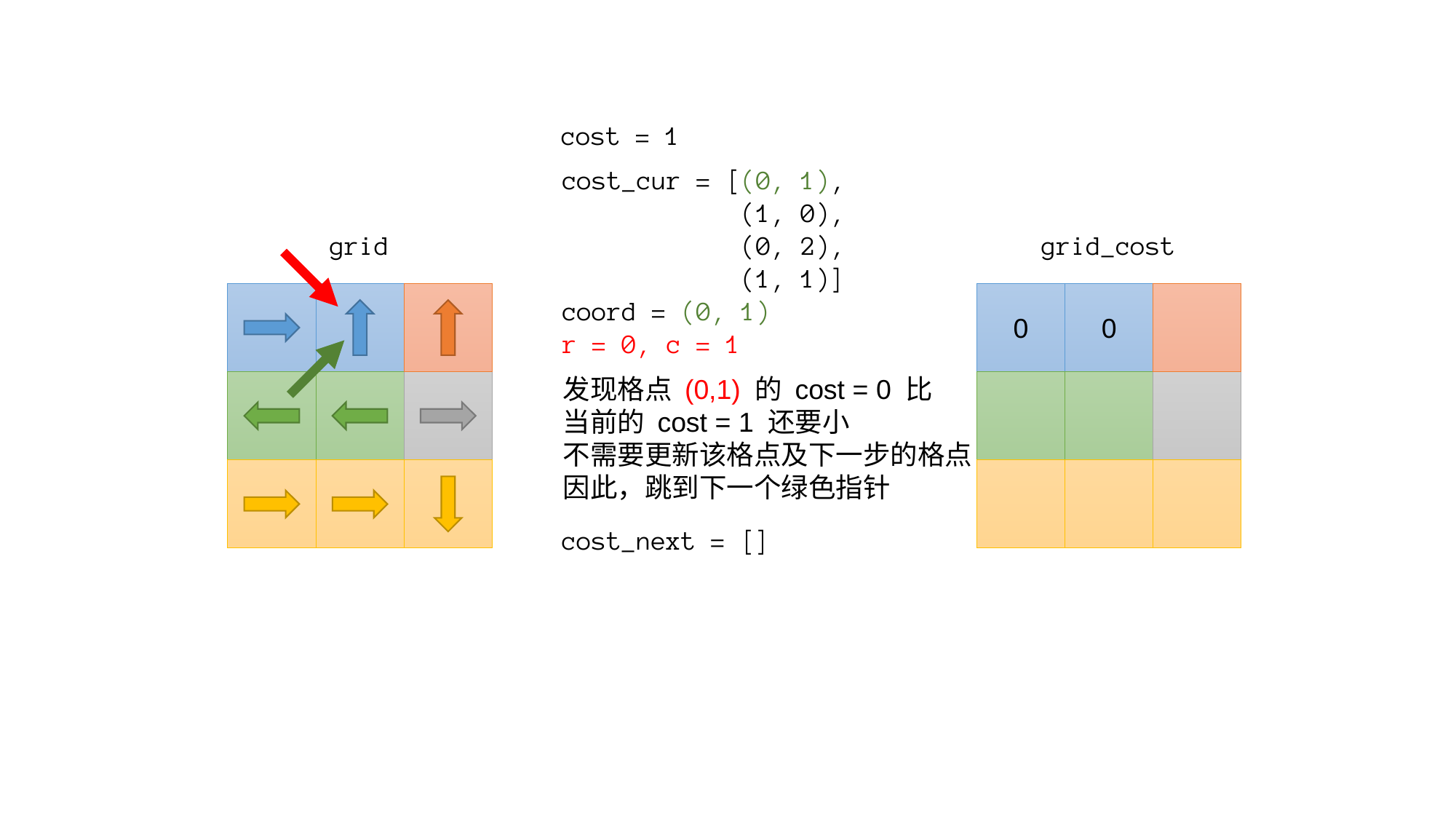

cost = 1
cost_cur = [(0, 1),
            (1, 0),
            (0, 2),
            (1, 1)]
coord = (0, 1)
r = 0, c = 1
grid
grid_cost

0
0

发现格点 (0,1) 的 cost = 0 比
当前的 cost = 1 还要小
不需要更新该格点及下一步的格点
因此，跳到下一个绿色指针

cost_next = []